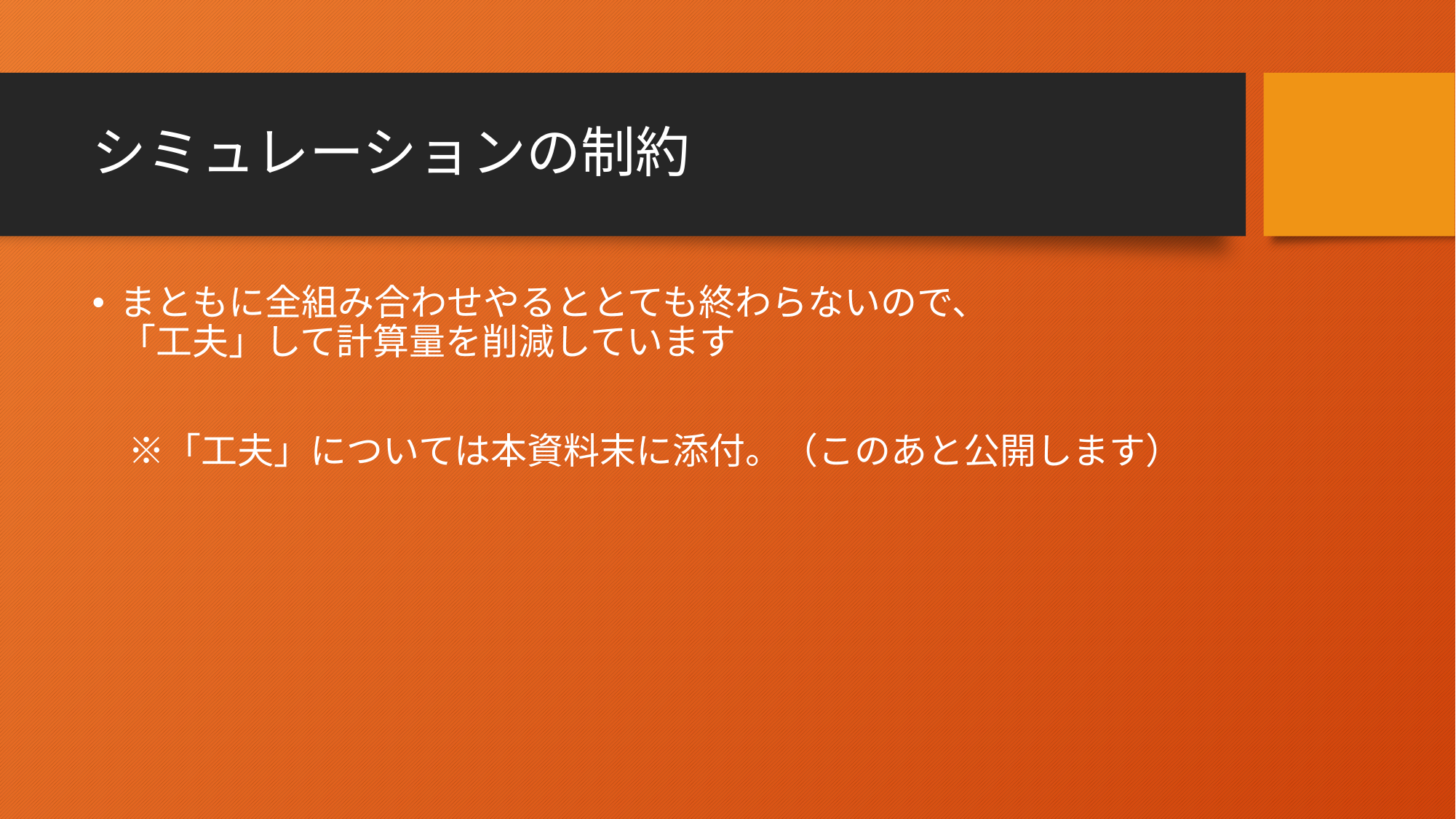

# シミュレーションの制約
まともに全組み合わせやるととても終わらないので、
「工夫」して計算量を削減しています

　※「工夫」については本資料末に添付。（このあと公開します）